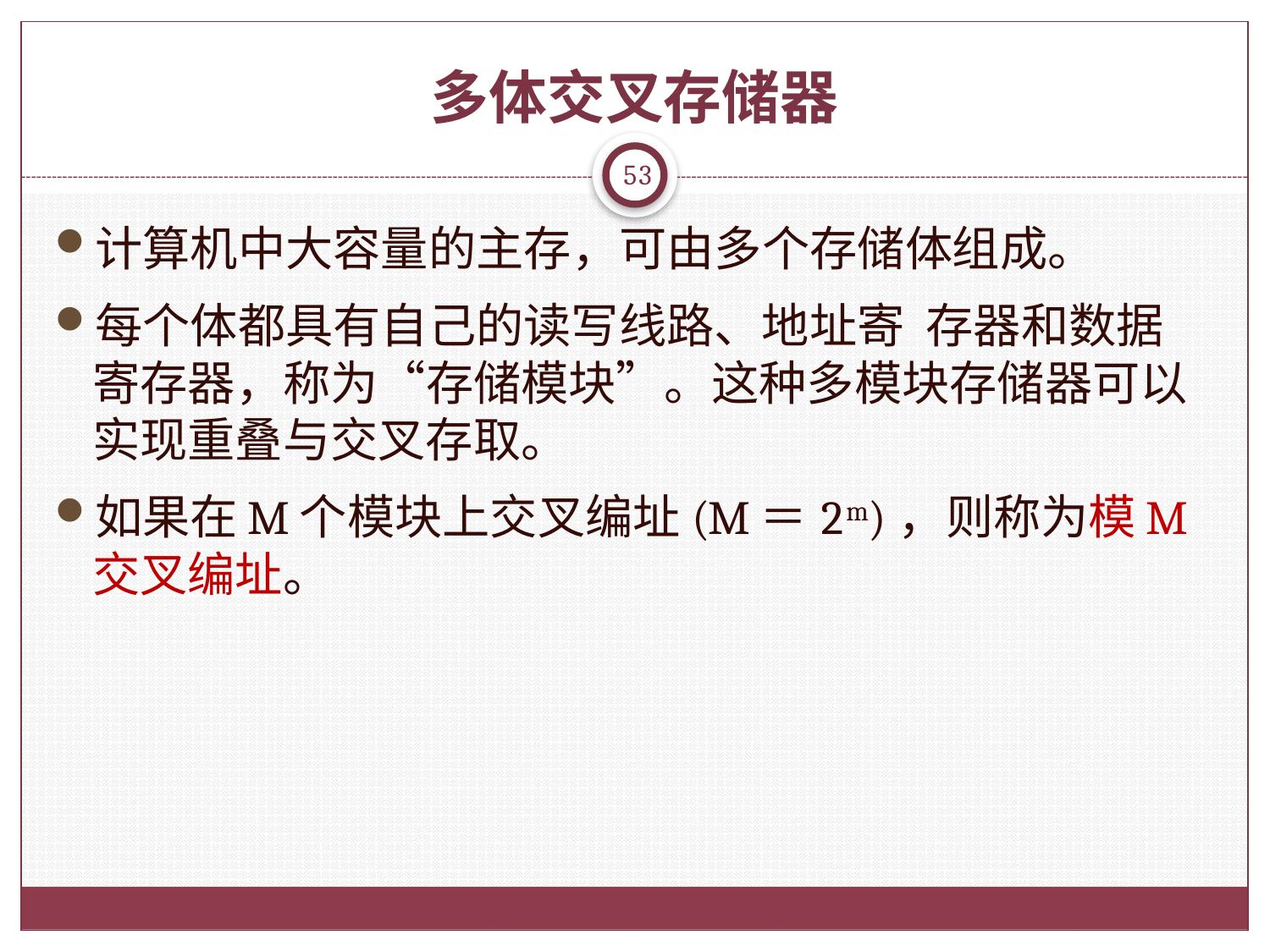

# 多体交叉存储器
53
计算机中大容量的主存，可由多个存储体组成。
每个体都具有自己的读写线路、地址寄  存器和数据寄存器，称为“存储模块”。这种多模块存储器可以实现重叠与交叉存取。
如果在M个模块上交叉编址(M＝2m)，则称为模M交叉编址。